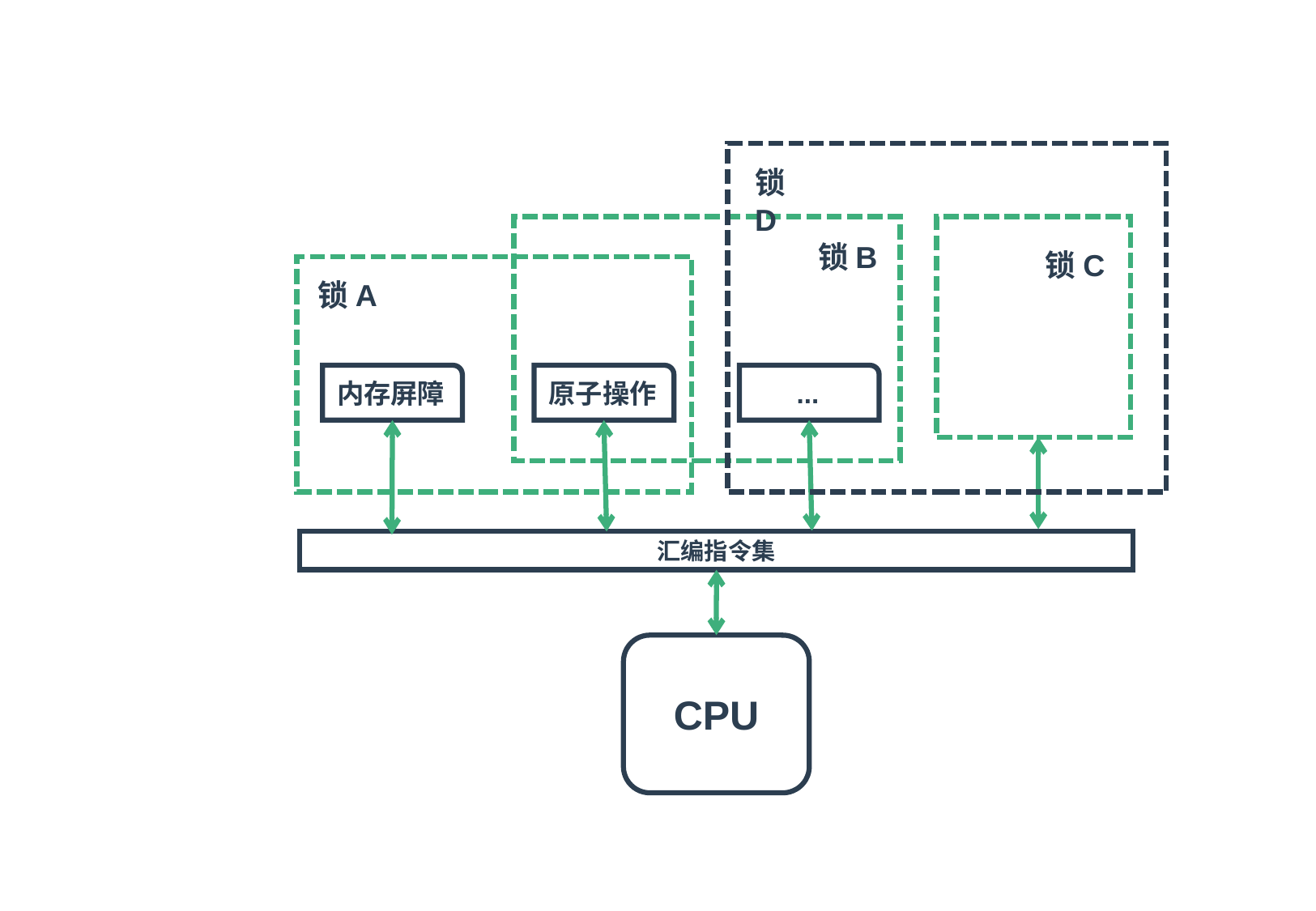

锁D

锁B
锁C

锁A
内存屏障
原子操作
...
汇编指令集
CPU